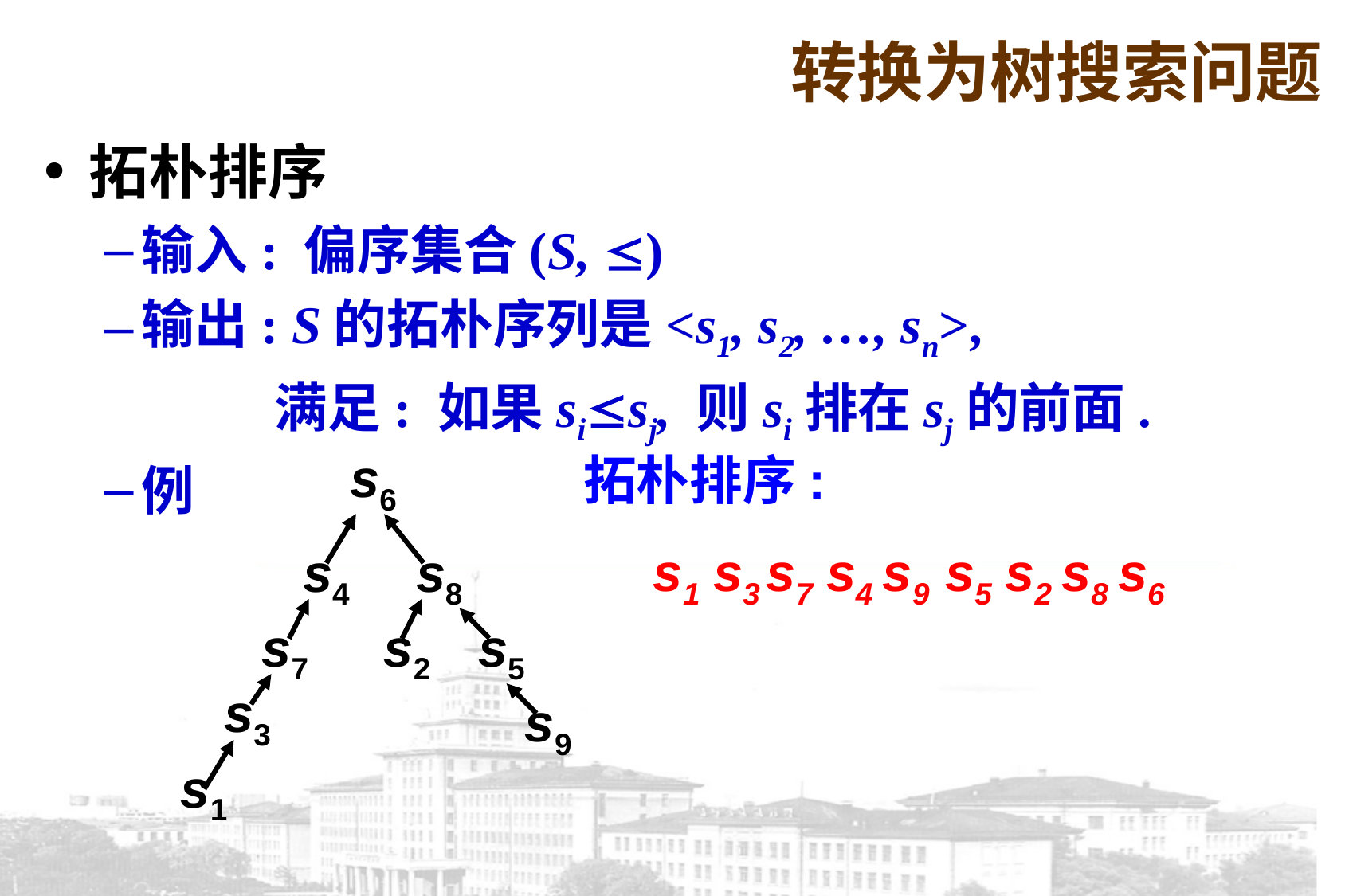

# 转换为树搜索问题
拓朴排序
输入: 偏序集合(S, ≤)
输出: S的拓朴序列是<s1, s2, …, sn>,
             满足: 如果si≤sj, 则si排在sj的前面.
例
s6

s4
s8

s7
s2
s5

s3

s9

s1
拓朴排序:
s1
s3
s7
s4
s9
s5
s2
s8
s6